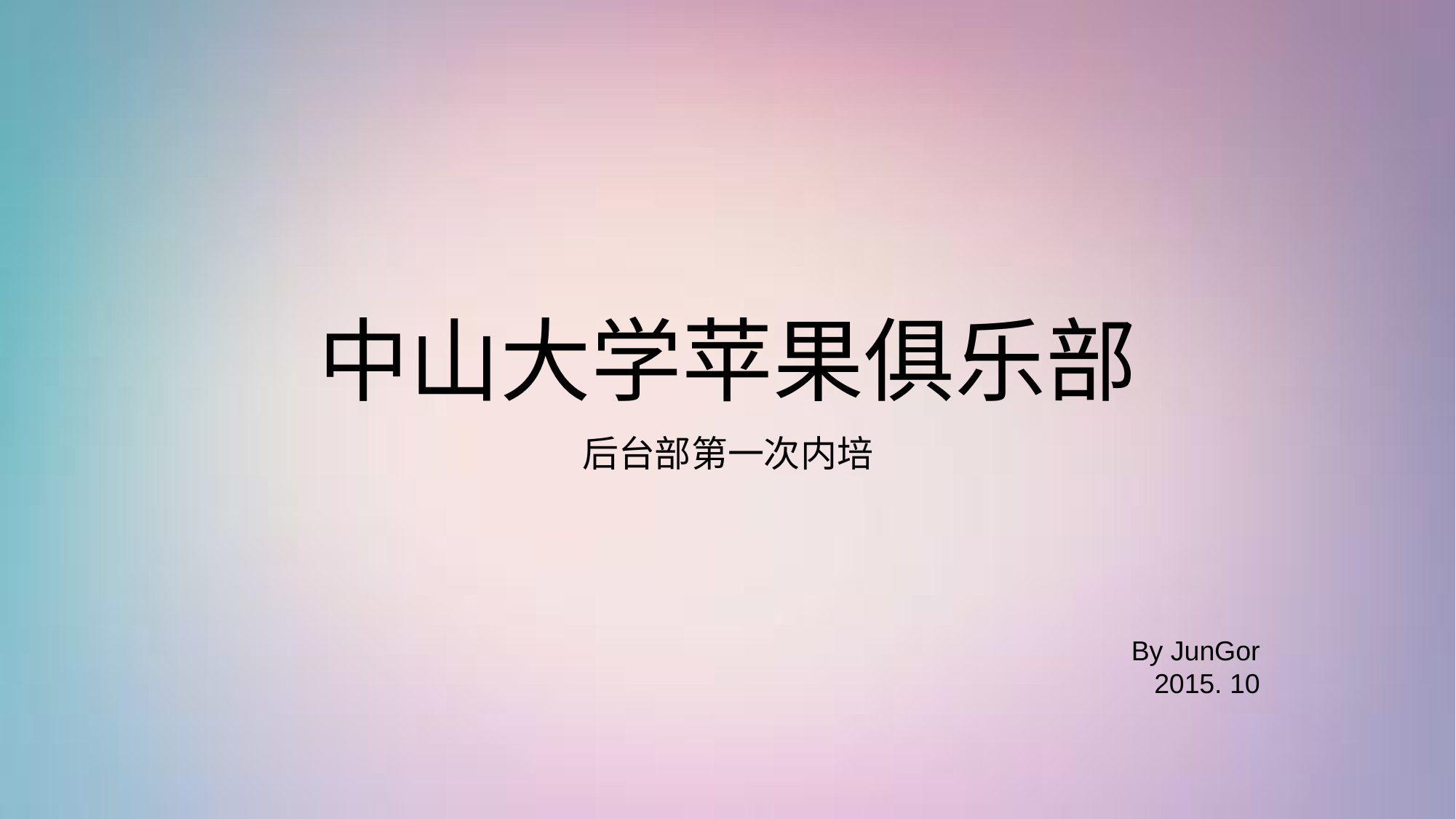

# 中山大学苹果俱乐部
后台部第一次内培
By JunGor
2015. 10